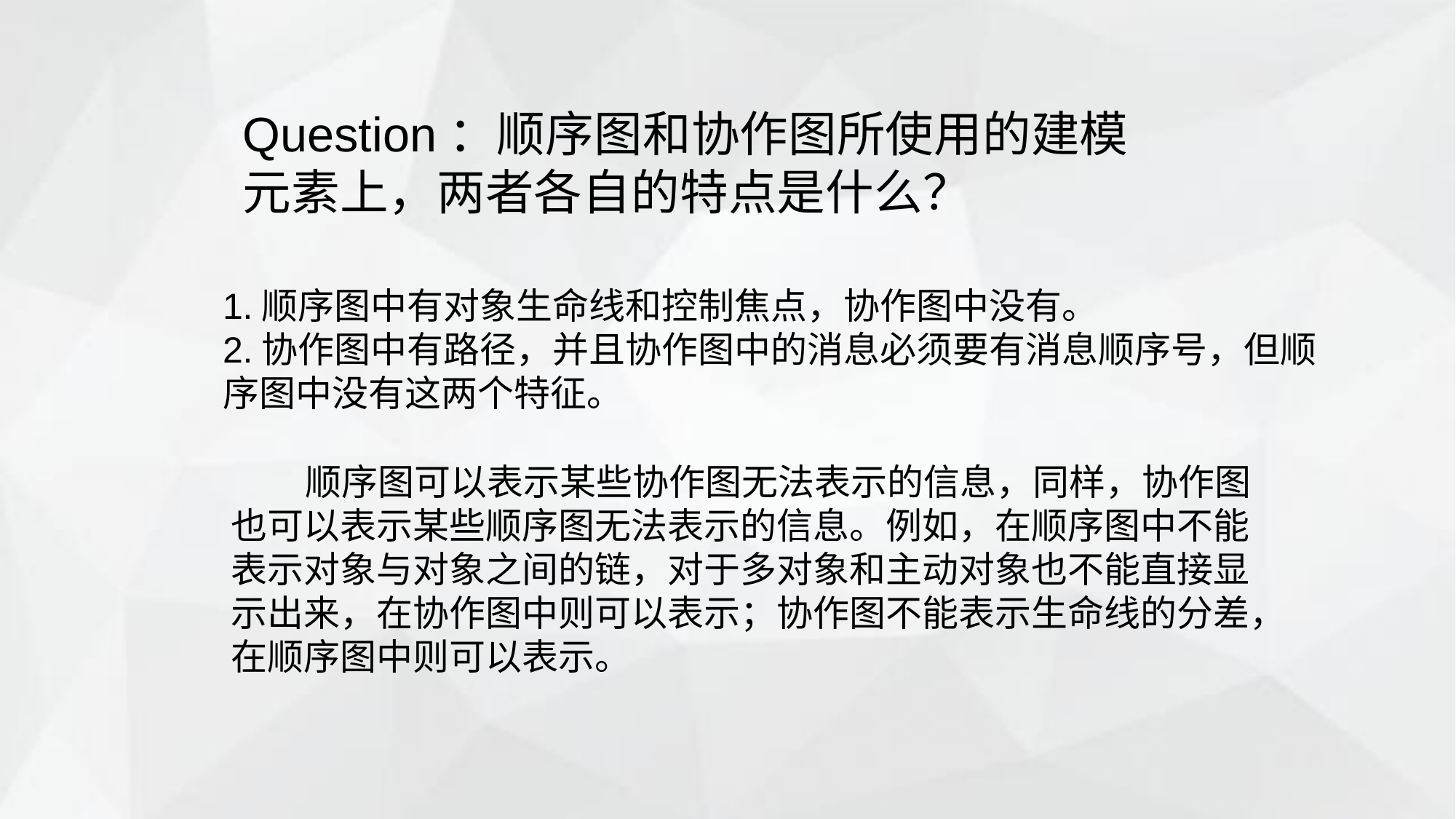

Question：顺序图和协作图所使用的建模元素上，两者各自的特点是什么？
1.顺序图中有对象生命线和控制焦点，协作图中没有。
2.协作图中有路径，并且协作图中的消息必须要有消息顺序号，但顺序图中没有这两个特征。
        顺序图可以表示某些协作图无法表示的信息，同样，协作图也可以表示某些顺序图无法表示的信息。例如，在顺序图中不能表示对象与对象之间的链，对于多对象和主动对象也不能直接显示出来，在协作图中则可以表示；协作图不能表示生命线的分差，在顺序图中则可以表示。